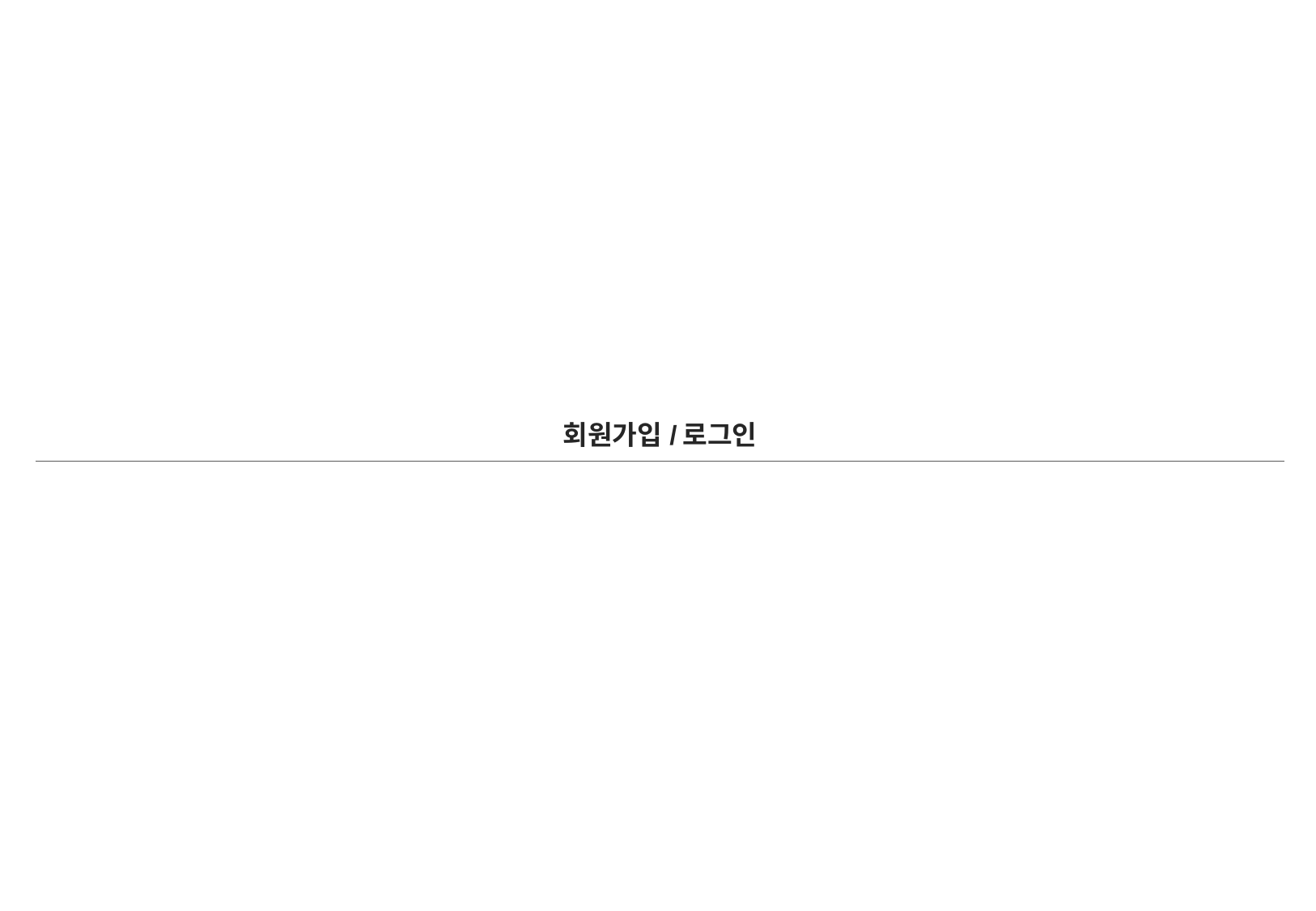

| 회원가입/로그인 |
| --- |
|  |